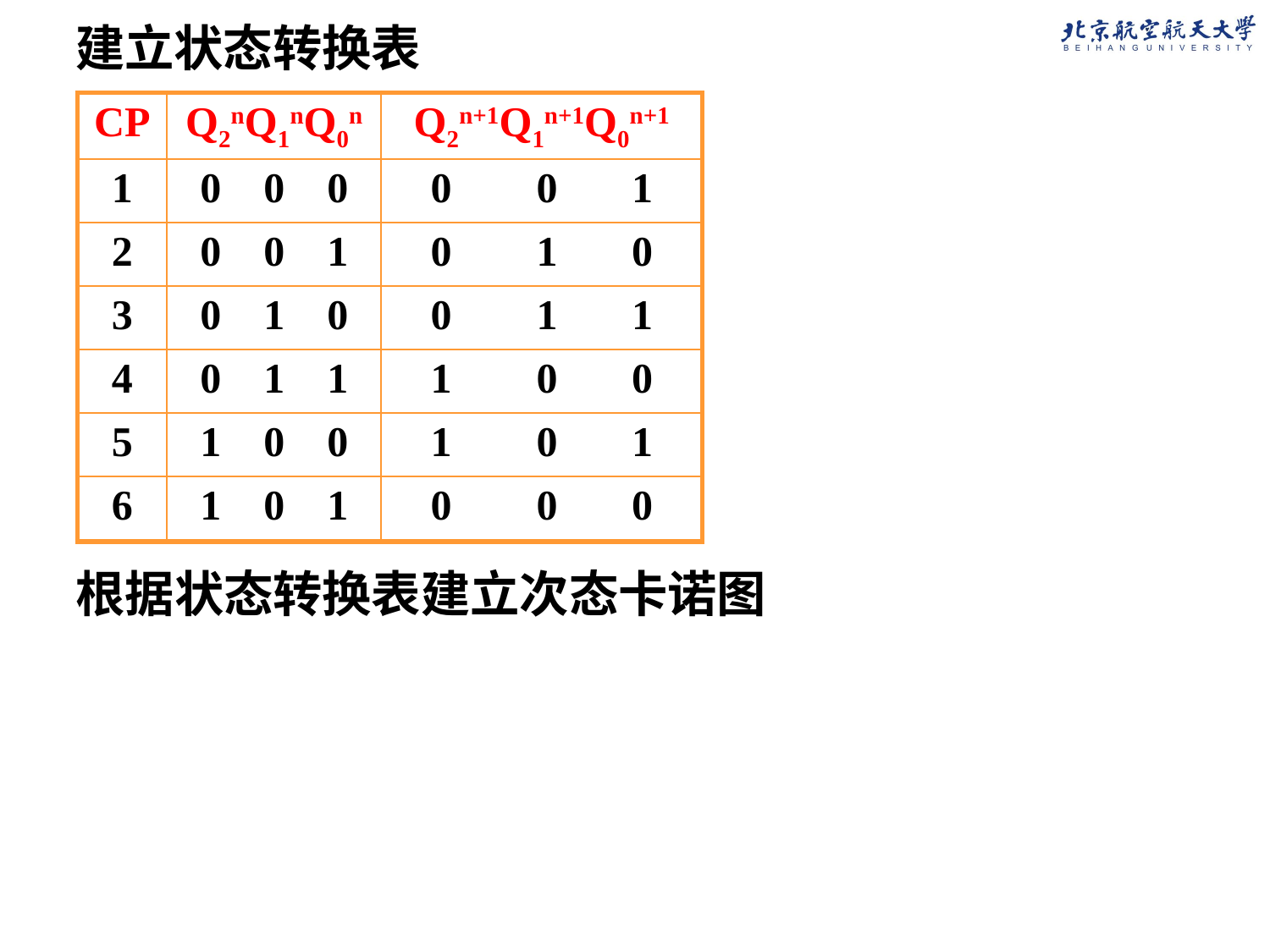

建立状态转换表
| CP | Q2nQ1nQ0n | Q2n+1Q1n+1Q0n+1 |
| --- | --- | --- |
| 1 | 0 0 0 | 0 0 1 |
| 2 | 0 0 1 | 0 1 0 |
| 3 | 0 1 0 | 0 1 1 |
| 4 | 0 1 1 | 1 0 0 |
| 5 | 1 0 0 | 1 0 1 |
| 6 | 1 0 1 | 0 0 0 |
根据状态转换表建立次态卡诺图